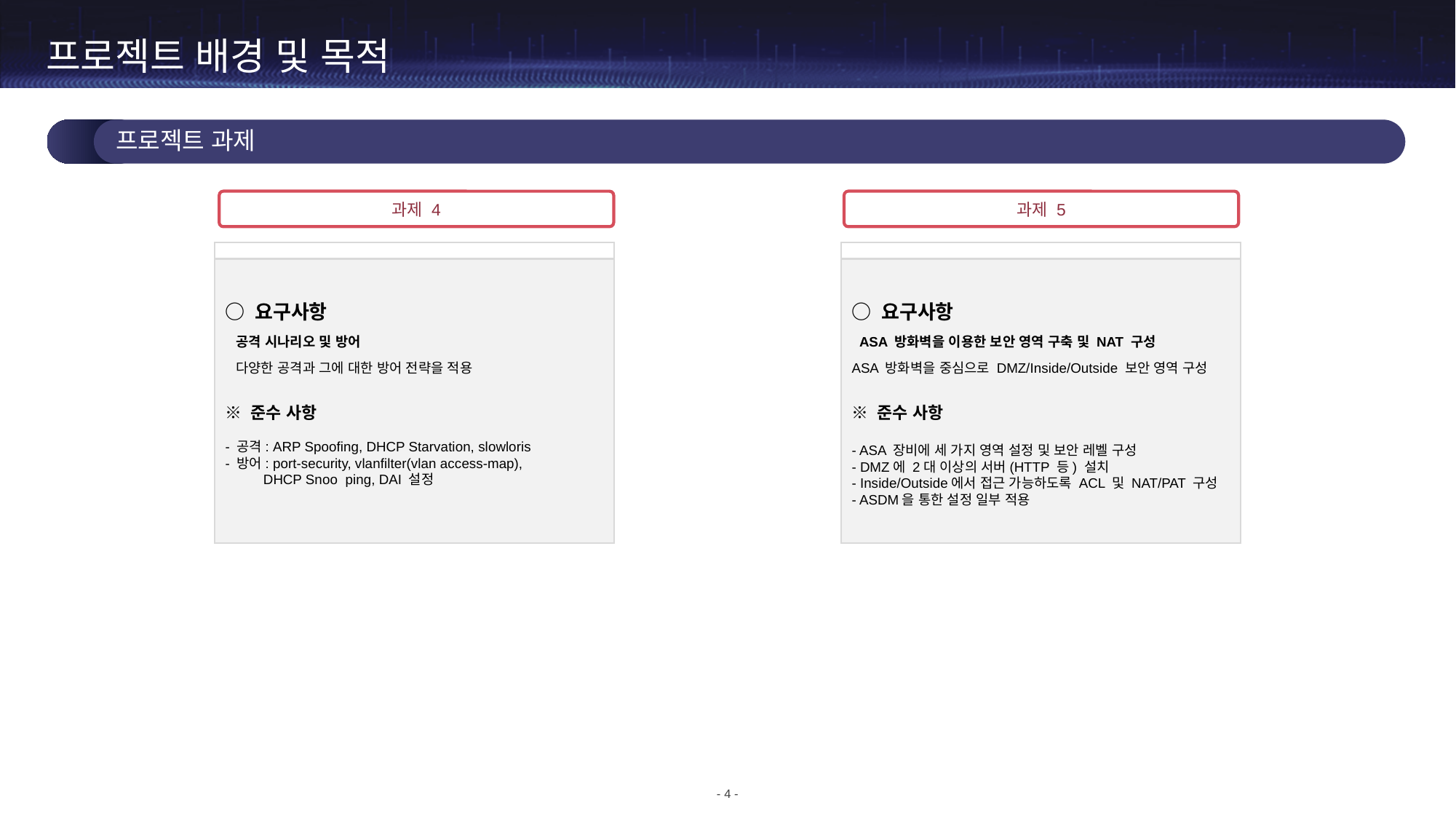

# 프로젝트 배경 및 목적

프로젝트 과제
과제 4
과제 5

○ 요구사항
  공격 시나리오 및 방어
  다양한 공격과 그에 대한 방어 전략을 적용

※ 준수 사항

- 공격: ARP Spoofing, DHCP Starvation, slowloris
- 방어: port-security, vlanfilter(vlan access-map),
          DHCP Snoo  ping, DAI 설정

○ 요구사항
  ASA 방화벽을 이용한 보안 영역 구축 및 NAT 구성
ASA 방화벽을 중심으로 DMZ/Inside/Outside 보안 영역 구성

※ 준수 사항

- ASA 장비에 세 가지 영역 설정 및 보안 레벨 구성
- DMZ에 2대 이상의 서버(HTTP 등) 설치
- Inside/Outside에서 접근 가능하도록 ACL 및 NAT/PAT 구성
- ASDM을 통한 설정 일부 적용